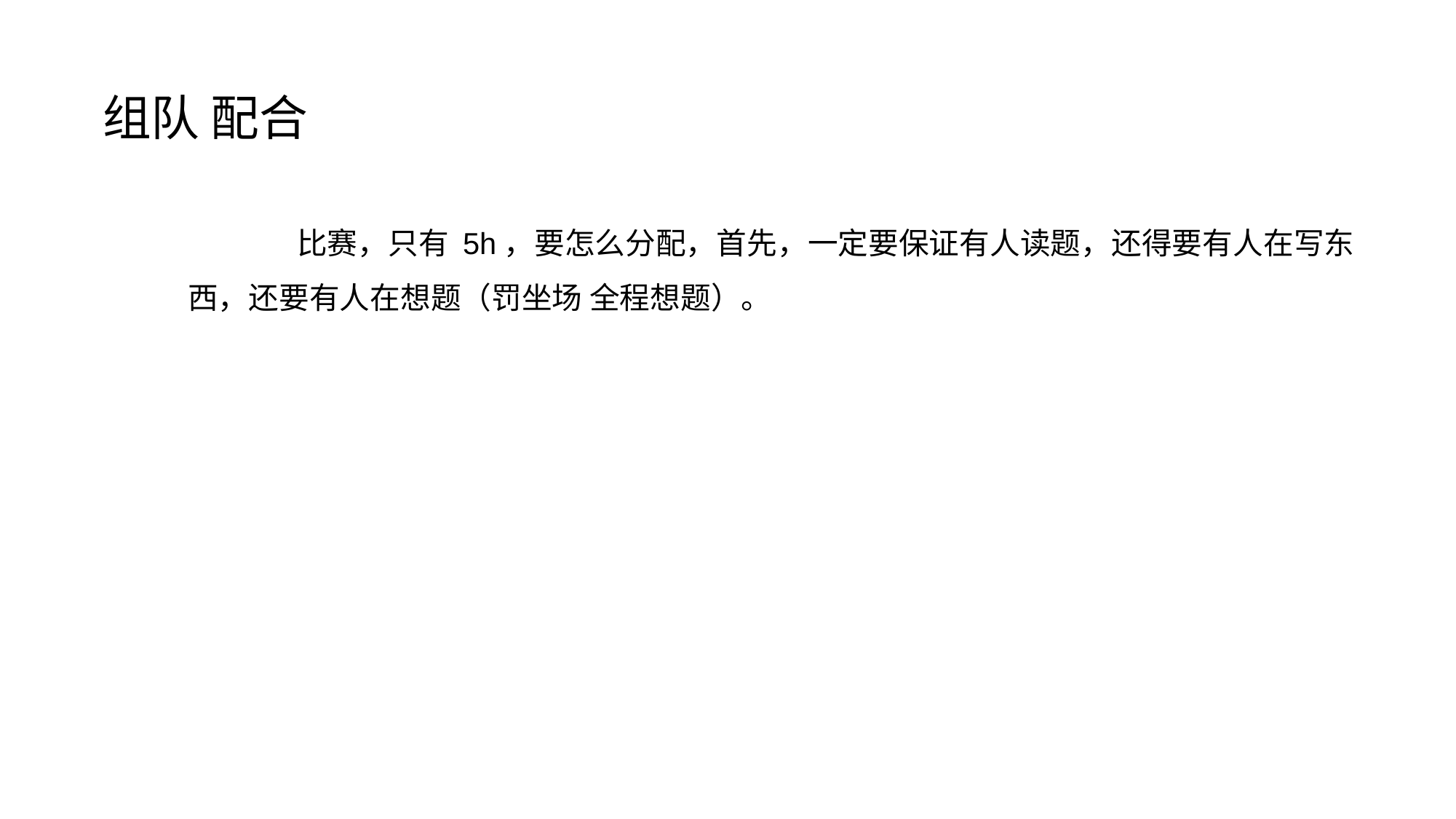

组队 配合
	比赛，只有 5h，要怎么分配，首先，一定要保证有人读题，还得要有人在写东西，还要有人在想题（罚坐场 全程想题）。